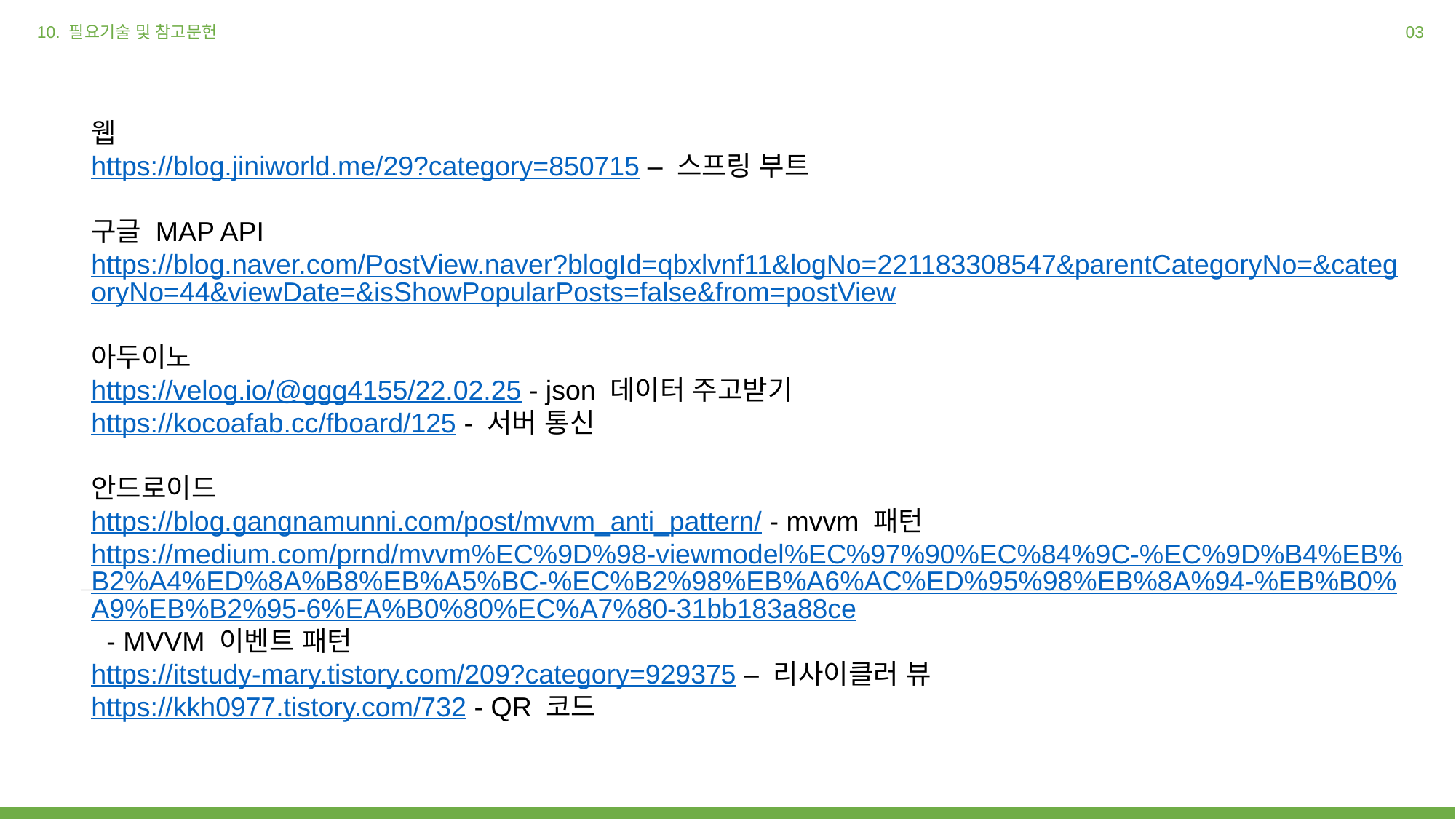

10. 필요기술 및 참고문헌
03
웹
https://blog.jiniworld.me/29?category=850715 – 스프링 부트

구글 MAP API
https://blog.naver.com/PostView.naver?blogId=qbxlvnf11&logNo=221183308547&parentCategoryNo=&categoryNo=44&viewDate=&isShowPopularPosts=false&from=postView

아두이노
https://velog.io/@ggg4155/22.02.25 - json 데이터 주고받기
https://kocoafab.cc/fboard/125 - 서버 통신

안드로이드
https://blog.gangnamunni.com/post/mvvm_anti_pattern/ - mvvm 패턴
https://medium.com/prnd/mvvm%EC%9D%98-viewmodel%EC%97%90%EC%84%9C-%EC%9D%B4%EB%B2%A4%ED%8A%B8%EB%A5%BC-%EC%B2%98%EB%A6%AC%ED%95%98%EB%8A%94-%EB%B0%A9%EB%B2%95-6%EA%B0%80%EC%A7%80-31bb183a88ce  - MVVM 이벤트 패턴
https://itstudy-mary.tistory.com/209?category=929375 – 리사이클러 뷰
https://kkh0977.tistory.com/732 - QR 코드